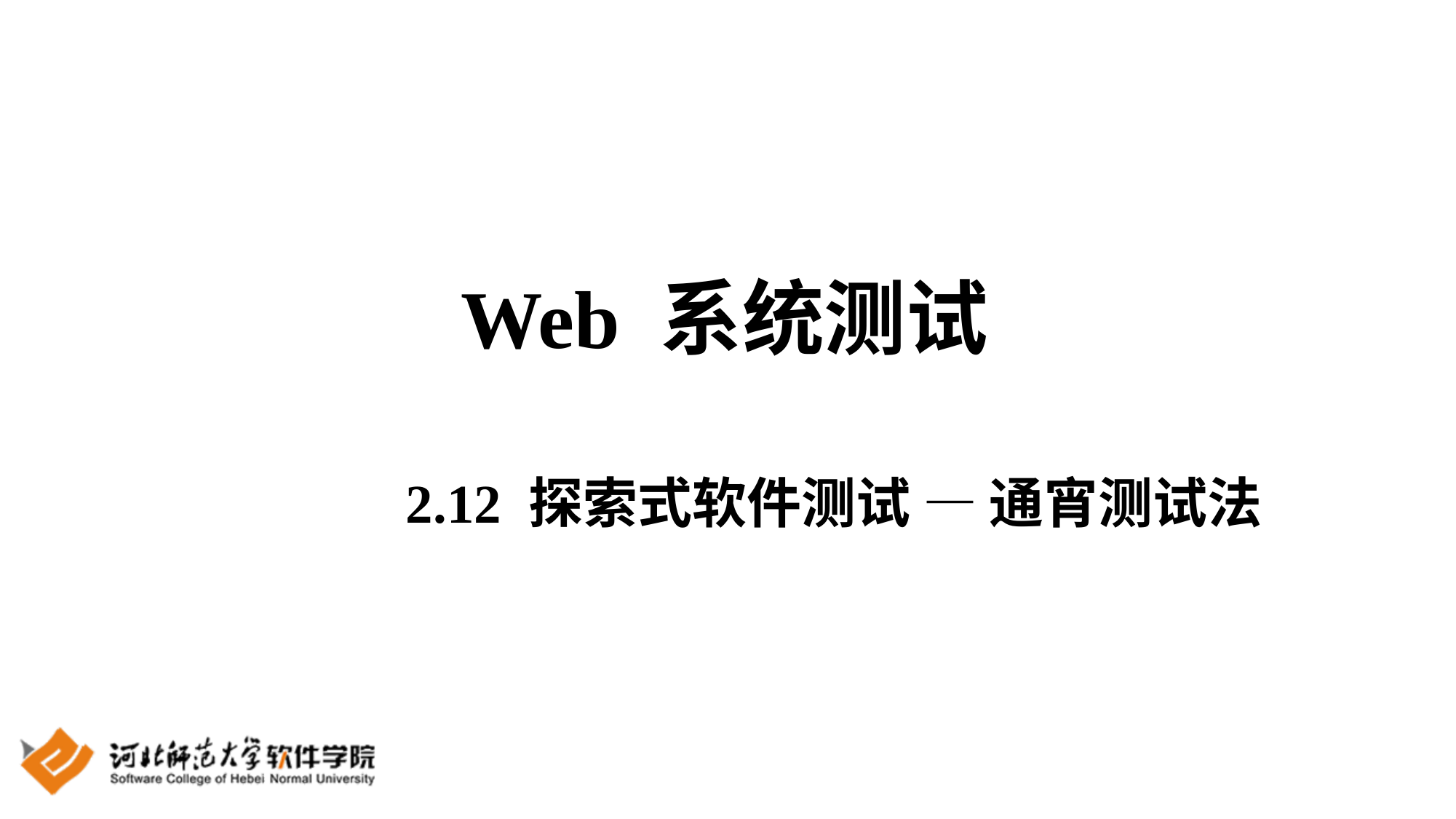

# Web 系统测试
2.12 探索式软件测试 — 通宵测试法